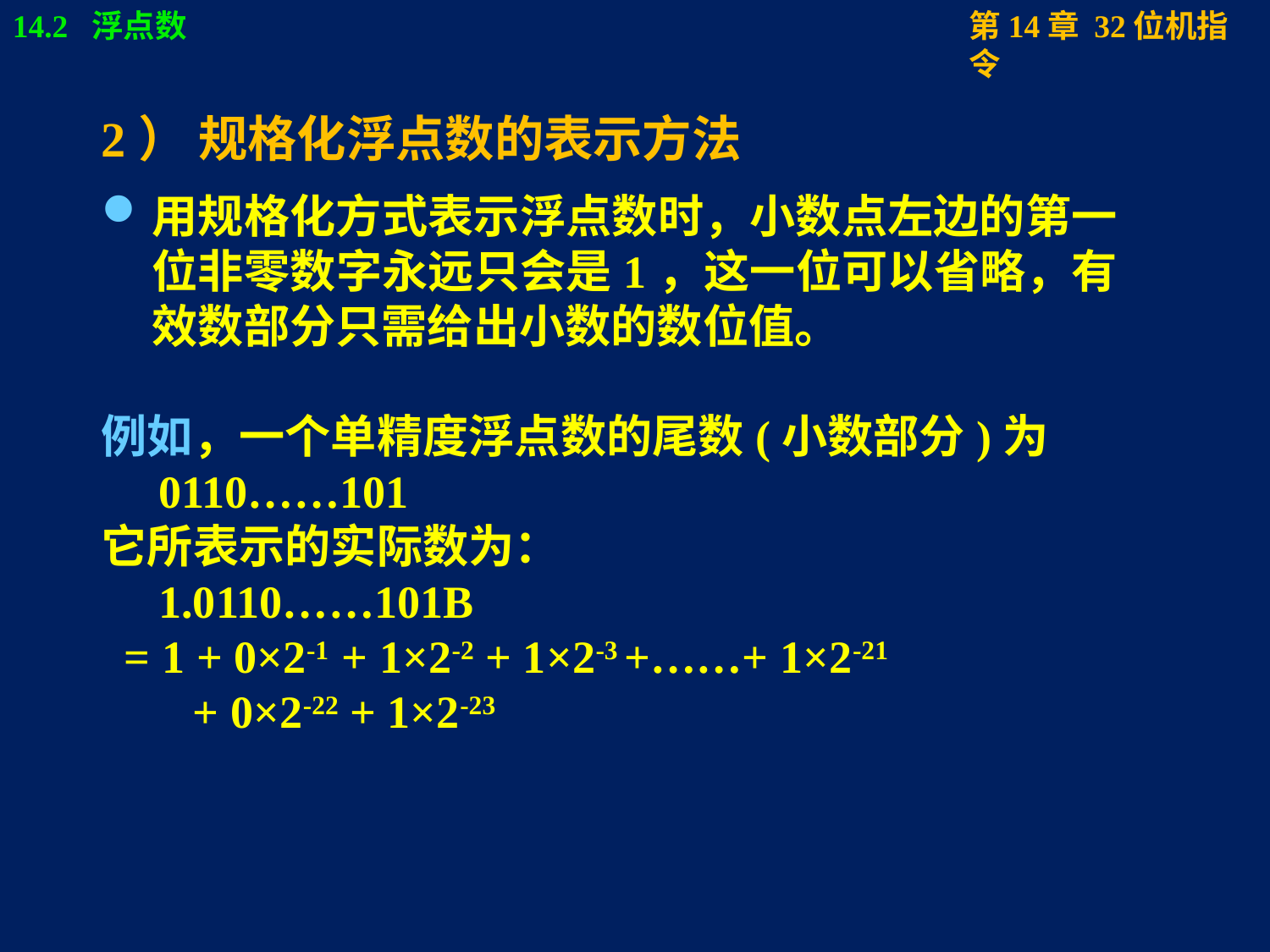

2） 规格化浮点数的表示方法
用规格化方式表示浮点数时，小数点左边的第一位非零数字永远只会是1，这一位可以省略，有效数部分只需给出小数的数位值。

例如，一个单精度浮点数的尾数(小数部分)为
     0110……101
它所表示的实际数为：
     1.0110……101B
  = 1 + 0×2-1  + 1×2-2 + 1×2-3 +……+ 1×2-21
        + 0×2-22 + 1×2-23